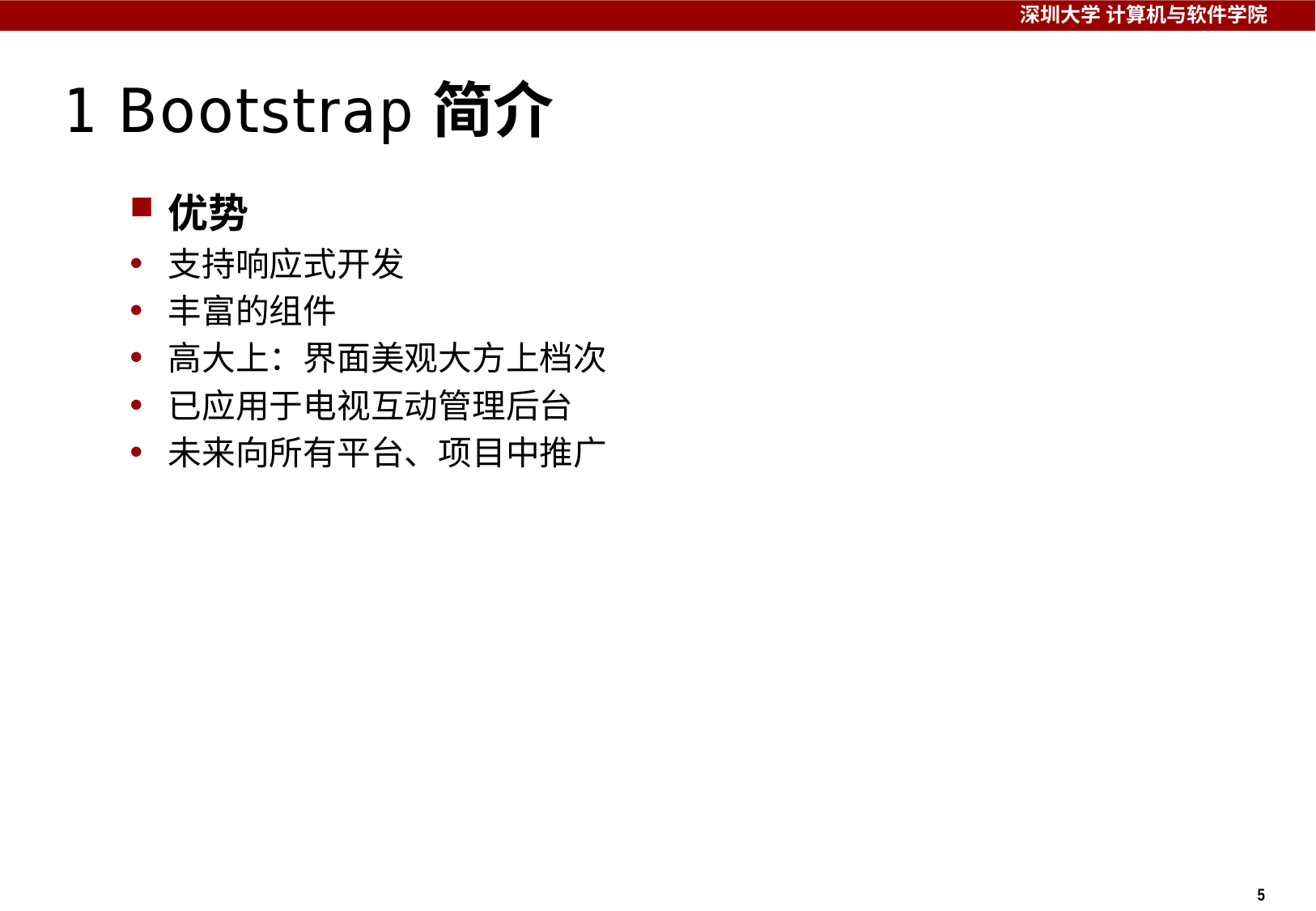

# 1 Bootstrap简介
优势
支持响应式开发
丰富的组件
高大上：界面美观大方上档次
已应用于电视互动管理后台
未来向所有平台、项目中推广